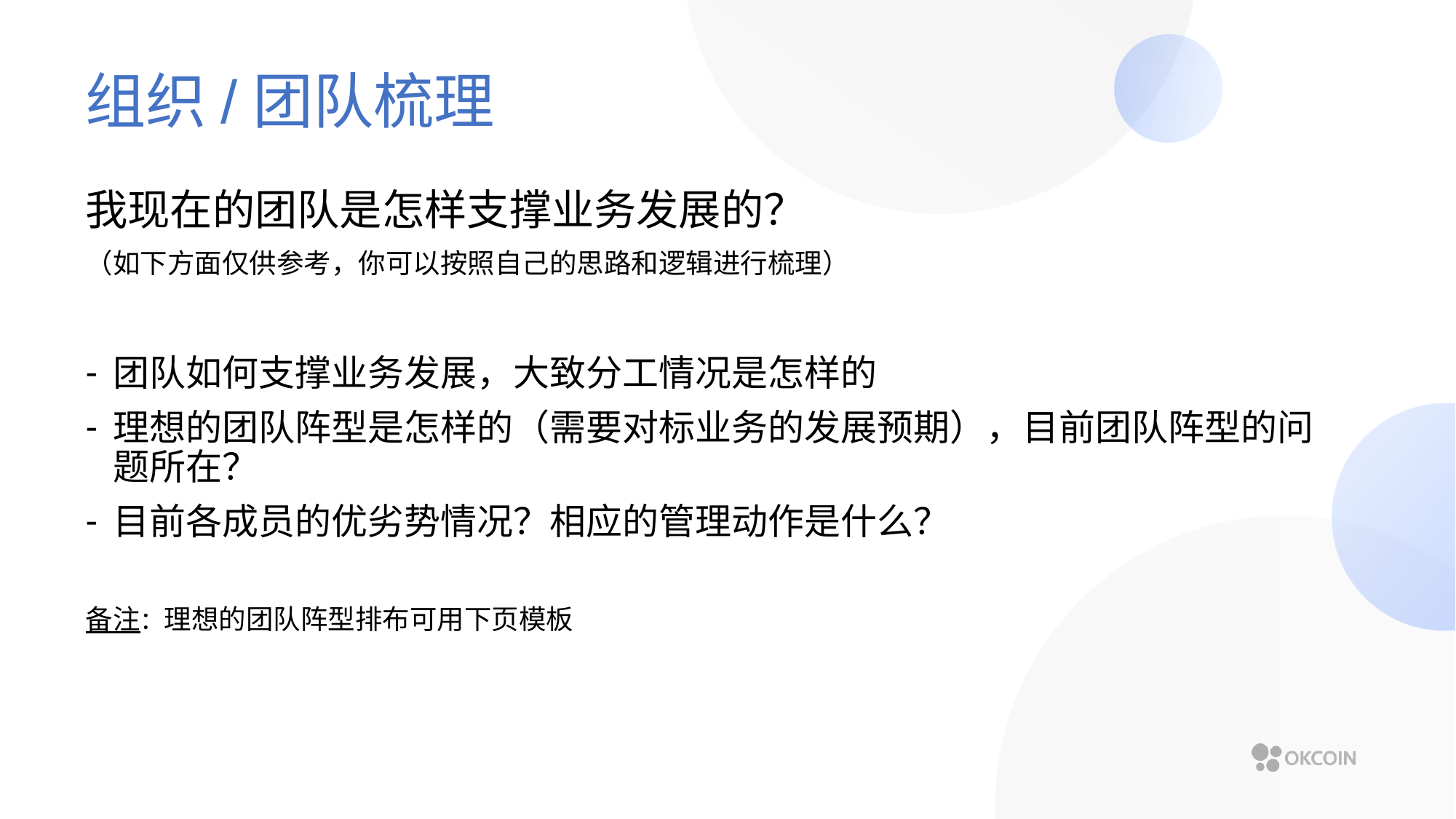

# 组织/团队梳理
我现在的团队是怎样支撑业务发展的？
（如下方面仅供参考，你可以按照自己的思路和逻辑进行梳理）

团队如何支撑业务发展，大致分工情况是怎样的
理想的团队阵型是怎样的（需要对标业务的发展预期），目前团队阵型的问题所在？
目前各成员的优劣势情况？相应的管理动作是什么？

备注：理想的团队阵型排布可用下页模板